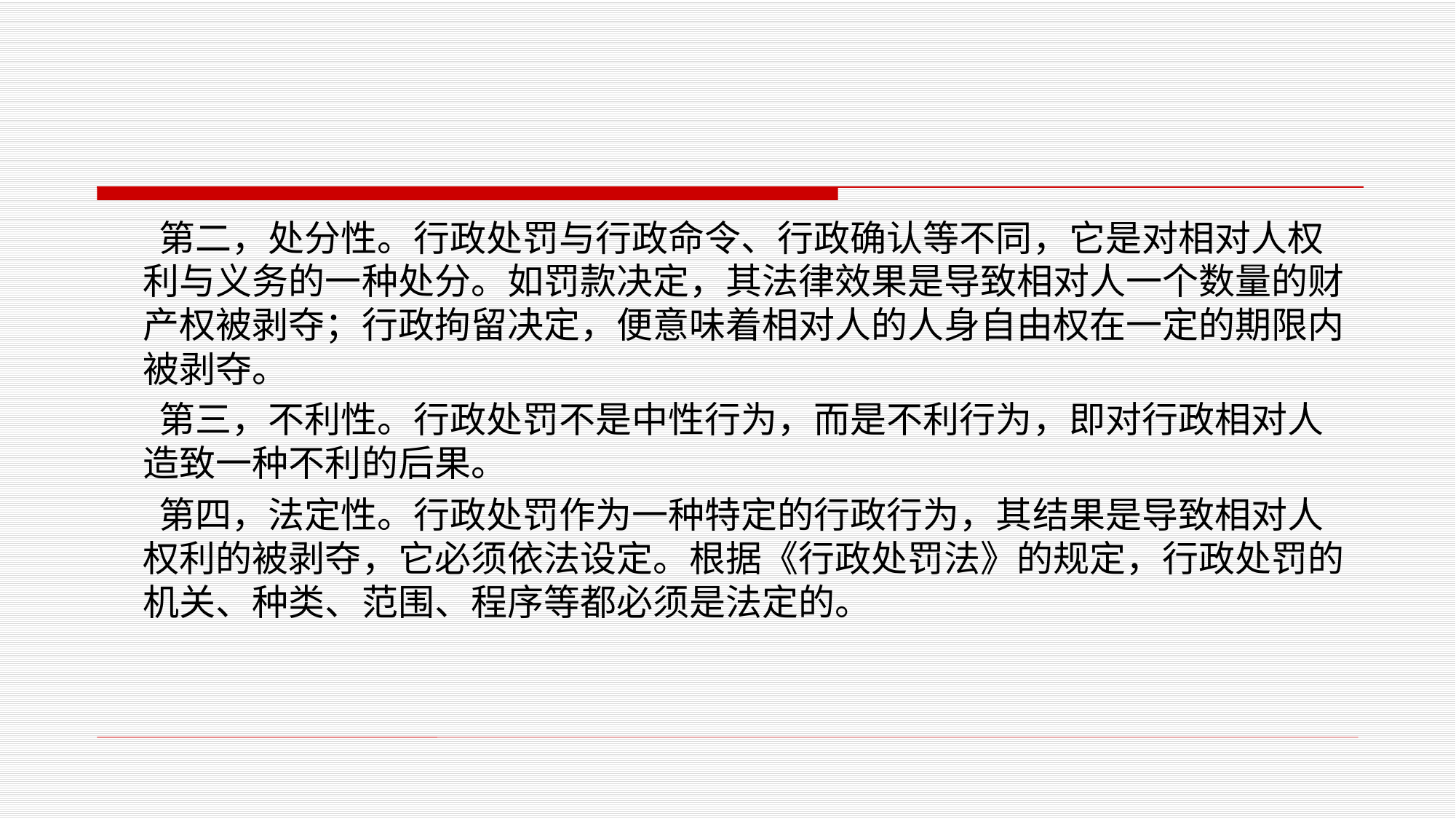

#
      第二，处分性。行政处罚与行政命令、行政确认等不同，它是对相对人权利与义务的一种处分。如罚款决定，其法律效果是导致相对人一个数量的财产权被剥夺；行政拘留决定，便意味着相对人的人身自由权在一定的期限内被剥夺。
      第三，不利性。行政处罚不是中性行为，而是不利行为，即对行政相对人造致一种不利的后果。
      第四，法定性。行政处罚作为一种特定的行政行为，其结果是导致相对人权利的被剥夺，它必须依法设定。根据《行政处罚法》的规定，行政处罚的机关、种类、范围、程序等都必须是法定的。